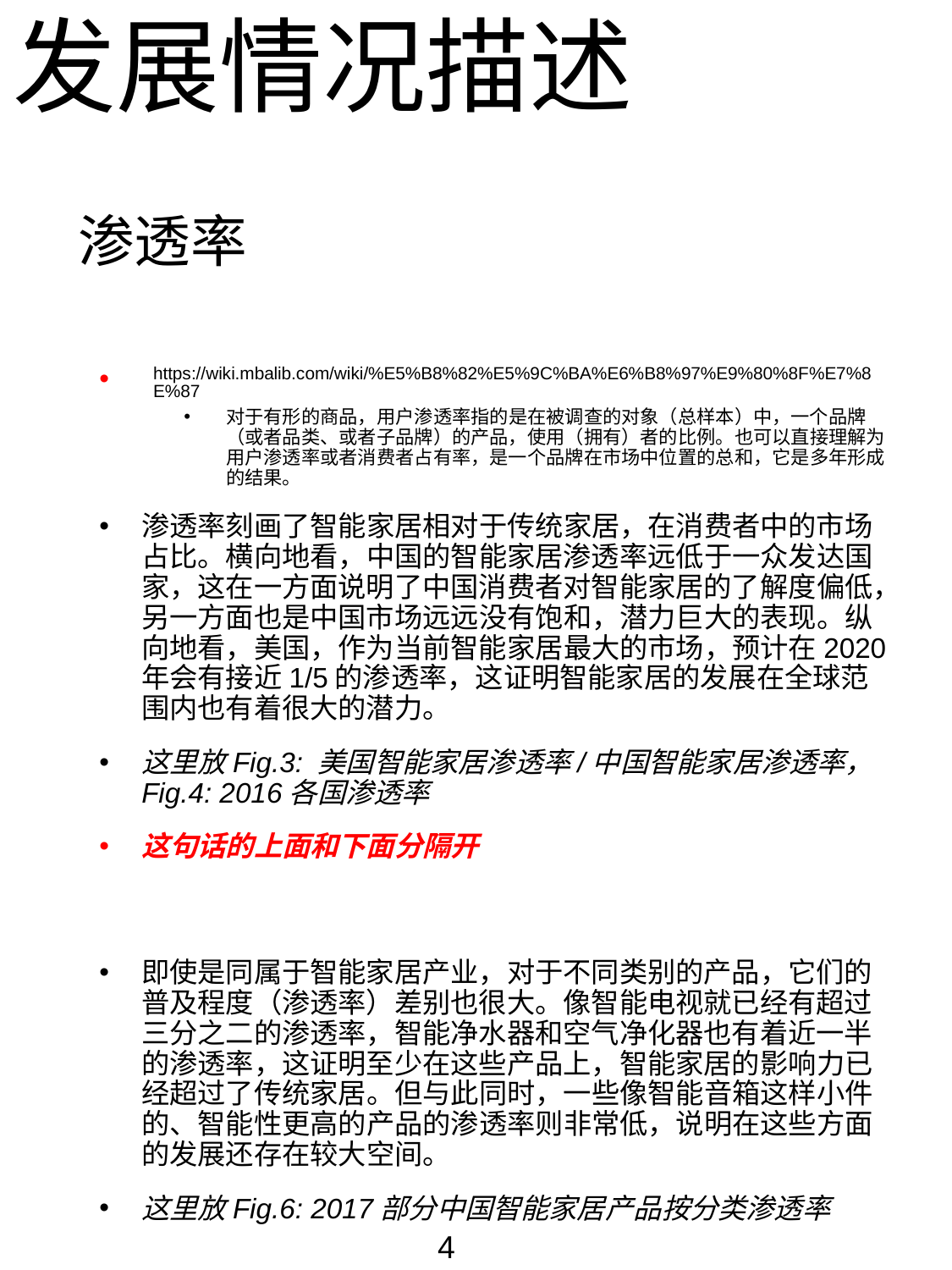

# 发展情况描述
渗透率
https://wiki.mbalib.com/wiki/%E5%B8%82%E5%9C%BA%E6%B8%97%E9%80%8F%E7%8E%87
单独拖一个框出来（一个链接）：
对于有形的商品，用户渗透率指的是在被调查的对象（总样本）中，一个品牌（或者品类、或者子品牌）的产品，使用（拥有）者的比例。也可以直接理解为用户渗透率或者消费者占有率，是一个品牌在市场中位置的总和，它是多年形成的结果。
渗透率刻画了智能家居相对于传统家居，在消费者中的市场占比。横向地看，中国的智能家居渗透率远低于一众发达国家，这在一方面说明了中国消费者对智能家居的了解度偏低，另一方面也是中国市场远远没有饱和，潜力巨大的表现。纵向地看，美国，作为当前智能家居最大的市场，预计在2020年会有接近1/5的渗透率，这证明智能家居的发展在全球范围内也有着很大的潜力。
这里放Fig.3: 美国智能家居渗透率/中国智能家居渗透率，Fig.4: 2016各国渗透率
这句话的上面和下面分隔开
即使是同属于智能家居产业，对于不同类别的产品，它们的普及程度（渗透率）差别也很大。像智能电视就已经有超过三分之二的渗透率，智能净水器和空气净化器也有着近一半的渗透率，这证明至少在这些产品上，智能家居的影响力已经超过了传统家居。但与此同时，一些像智能音箱这样小件的、智能性更高的产品的渗透率则非常低，说明在这些方面的发展还存在较大空间。
这里放Fig.6: 2017部分中国智能家居产品按分类渗透率
4